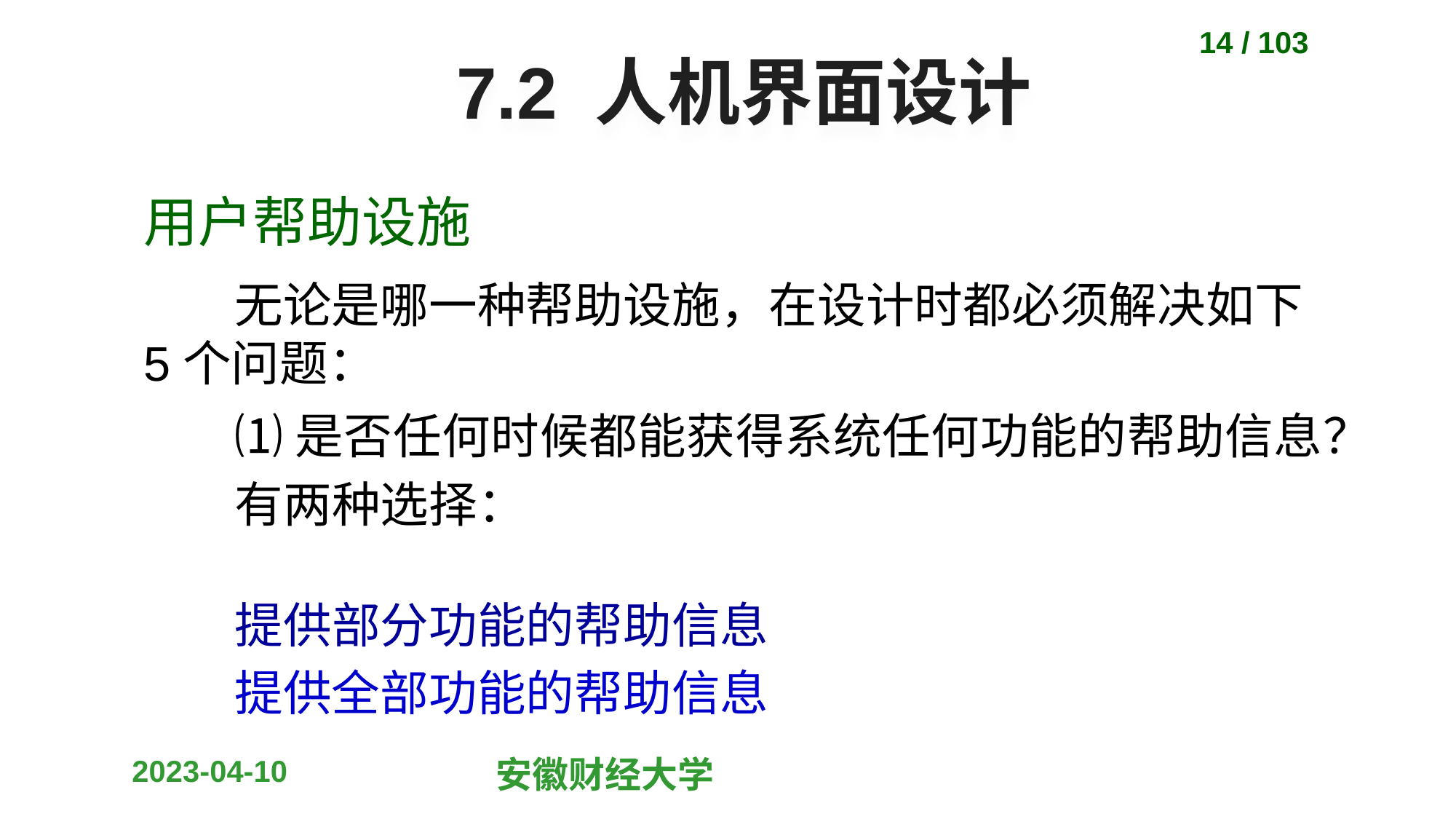

14 / 103
# 7.2 人机界面设计
用户帮助设施
无论是哪一种帮助设施，在设计时都必须解决如下5个问题：
⑴是否任何时候都能获得系统任何功能的帮助信息？
有两种选择：
提供部分功能的帮助信息
提供全部功能的帮助信息
2023-04-10
安徽财经大学